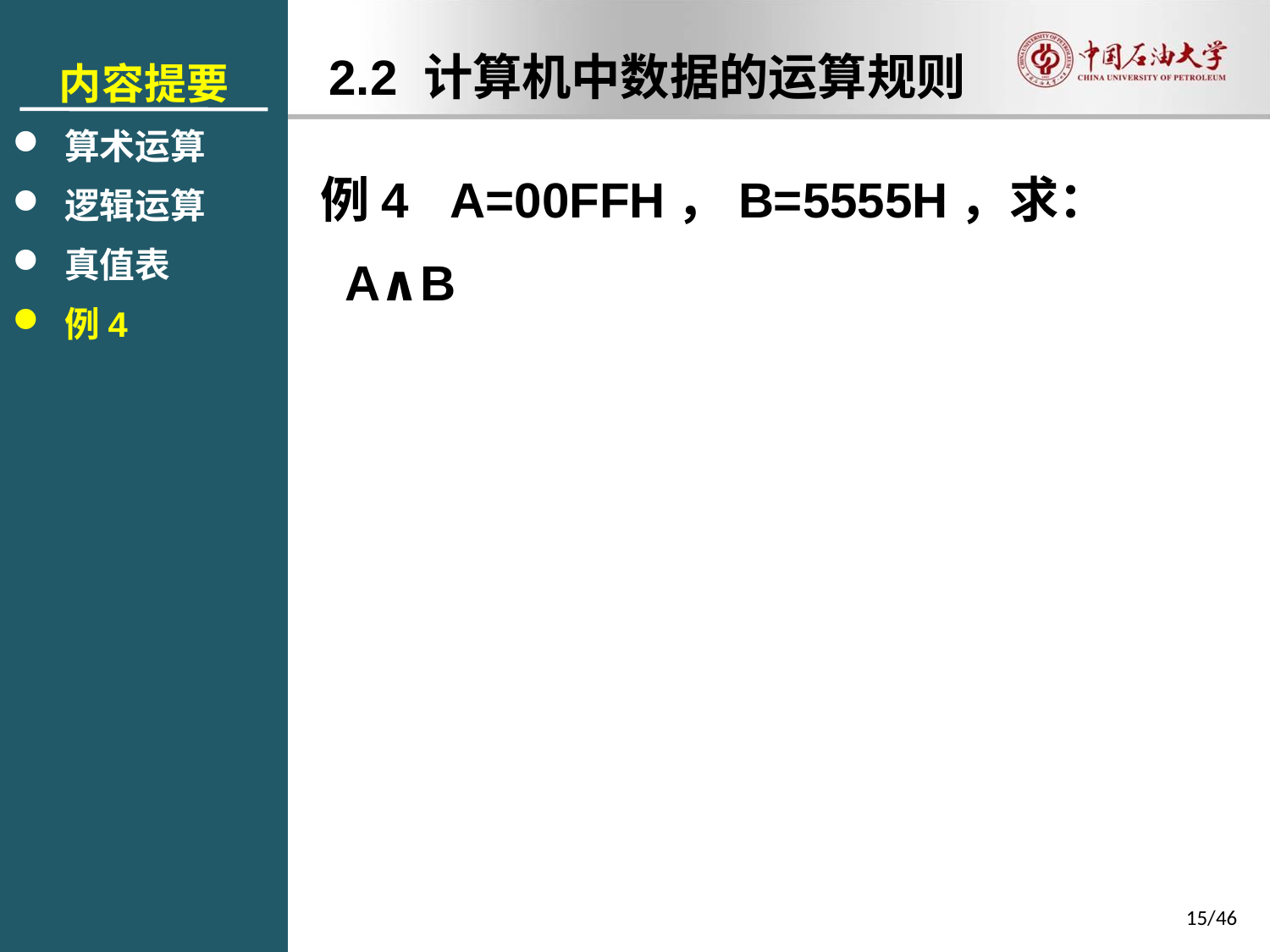

内容提要
 算术运算
 逻辑运算
 真值表
 例4
2.2 计算机中数据的运算规则
例4   A=00FFH，B=5555H，求：A∧B
15/46